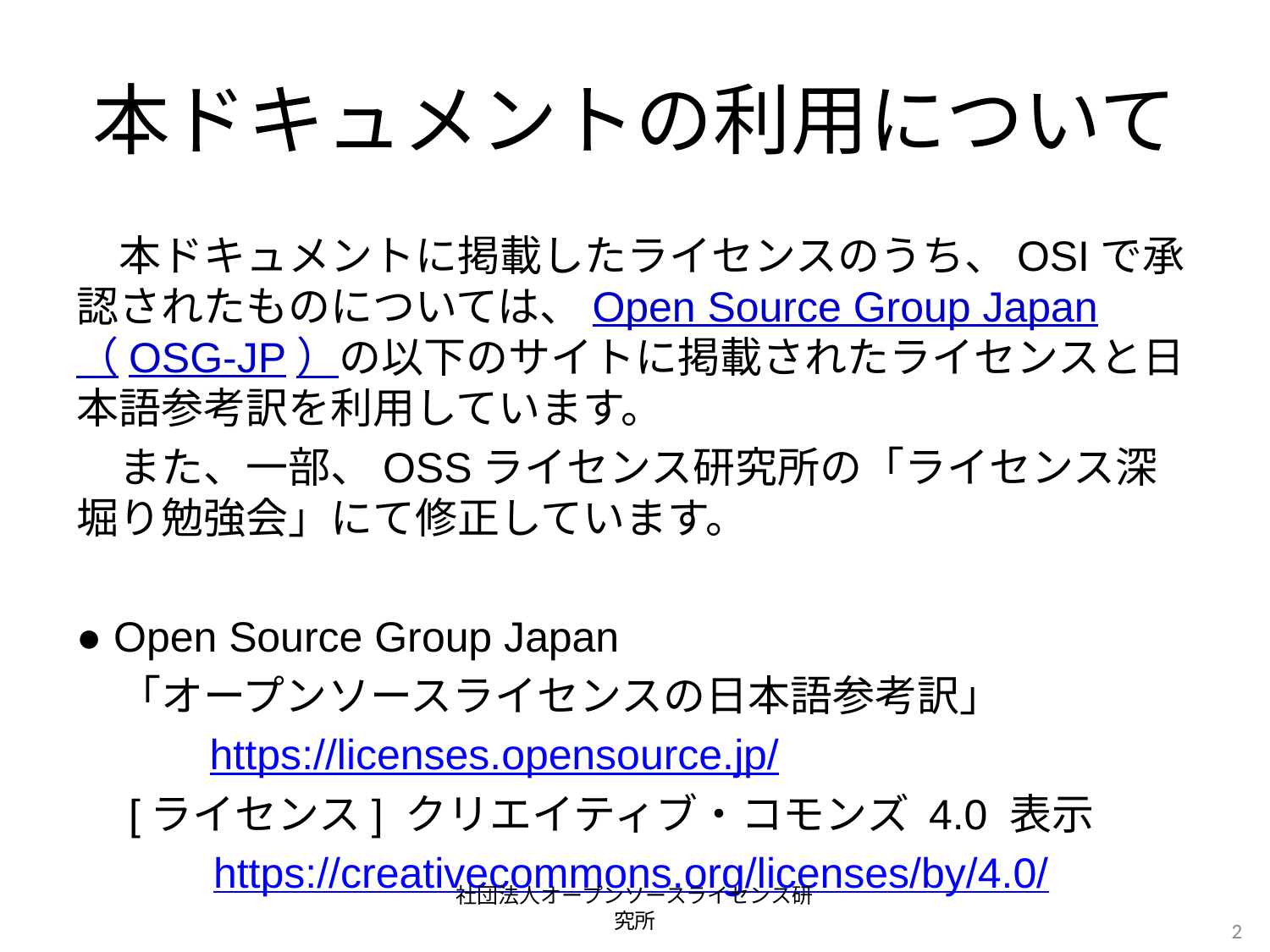

# 本ドキュメントの利用について
　本ドキュメントに掲載したライセンスのうち、OSIで承認されたものについては、Open Source Group Japan（OSG-JP）の以下のサイトに掲載されたライセンスと日本語参考訳を利用しています。
　また、一部、OSSライセンス研究所の「ライセンス深堀り勉強会」にて修正しています。

● Open Source Group Japan
　「オープンソースライセンスの日本語参考訳」
   　　https://licenses.opensource.jp/
　[ライセンス] クリエイティブ・コモンズ 4.0 表示
　　　https://creativecommons.org/licenses/by/4.0/

社団法人オープンソースライセンス研究所
2